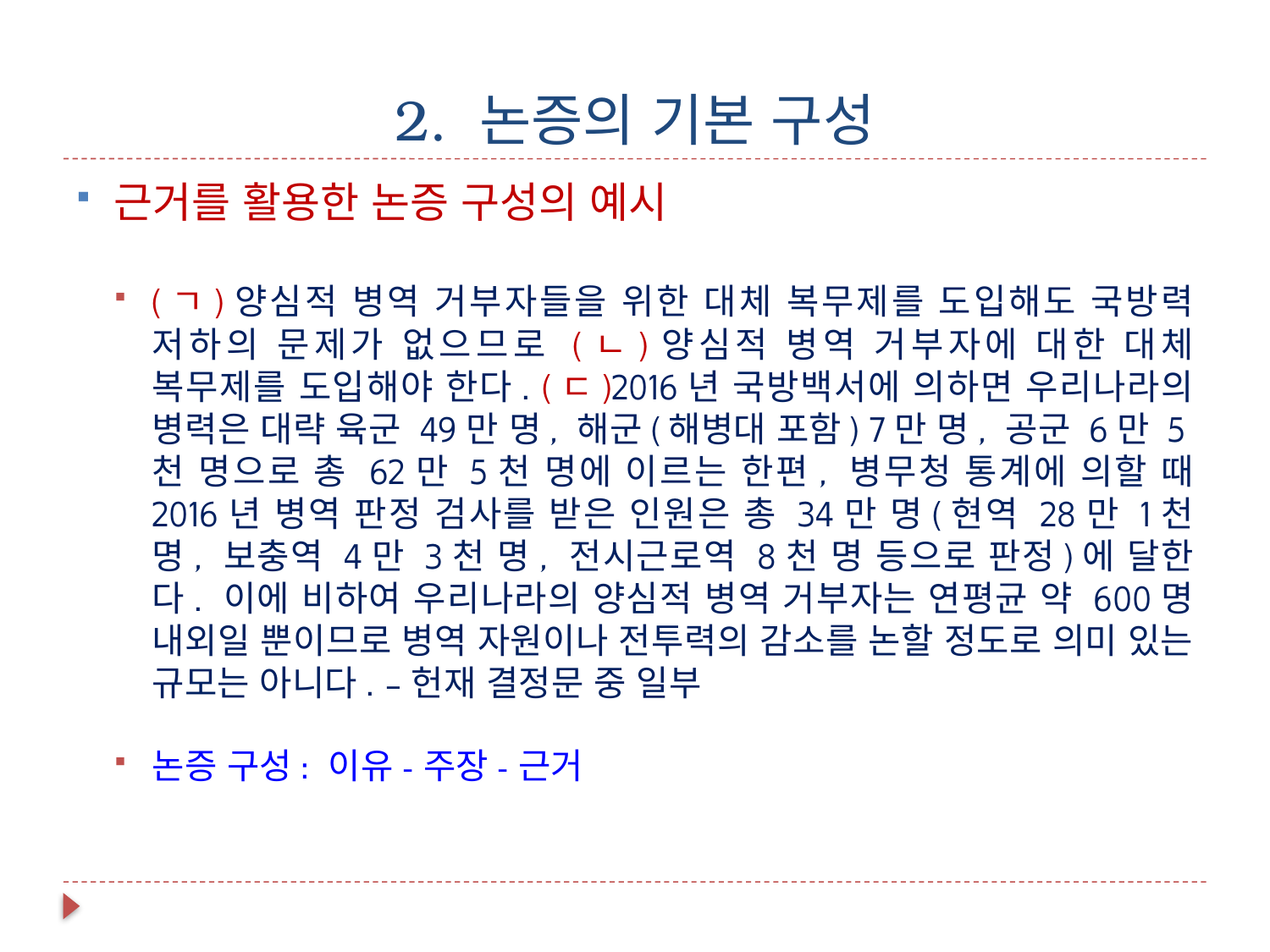

# 2. 논증의 기본 구성
근거를 활용한 논증 구성의 예시

(ㄱ)양심적 병역 거부자들을 위한 대체 복무제를 도입해도 국방력 저하의 문제가 없으므로 (ㄴ)양심적 병역 거부자에 대한 대체 복무제를 도입해야 한다. (ㄷ)2016년 국방백서에 의하면 우리나라의 병력은 대략 육군 49만 명, 해군(해병대 포함) 7만 명, 공군 6만 5천 명으로 총 62만 5천 명에 이르는 한편, 병무청 통계에 의할 때 2016년 병역 판정 검사를 받은 인원은 총 34만 명(현역 28만 1천 명, 보충역 4만 3천 명, 전시근로역 8천 명 등으로 판정)에 달한다. 이에 비하여 우리나라의 양심적 병역 거부자는 연평균 약 600명 내외일 뿐이므로 병역 자원이나 전투력의 감소를 논할 정도로 의미 있는 규모는 아니다. –헌재 결정문 중 일부

논증 구성: 이유-주장-근거